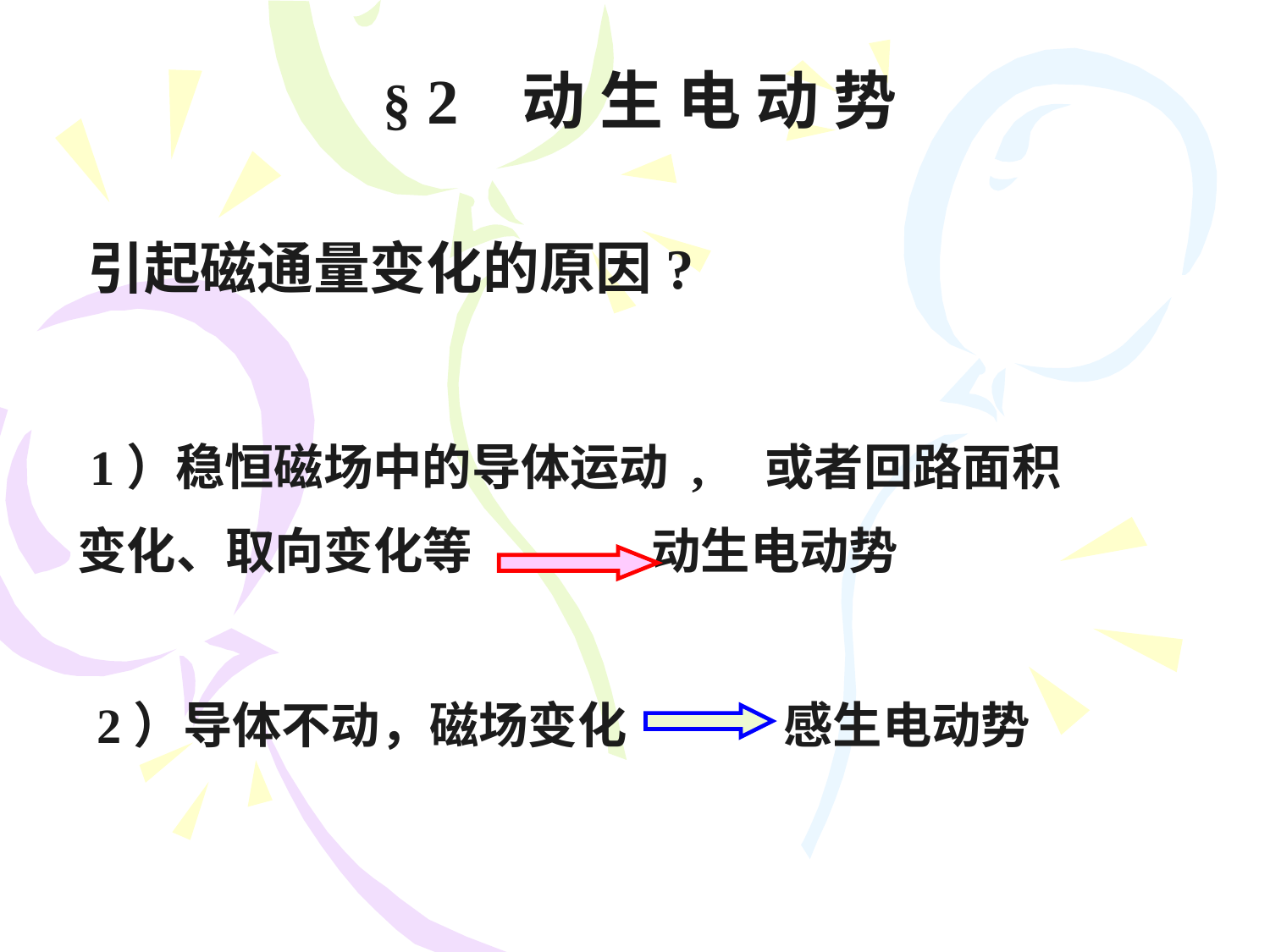

§ 2   动 生 电 动 势
引起磁通量变化的原因?

 1）稳恒磁场中的导体运动 ,    或者回路面积
变化、取向变化等                动生电动势

2）导体不动，磁场变化              感生电动势